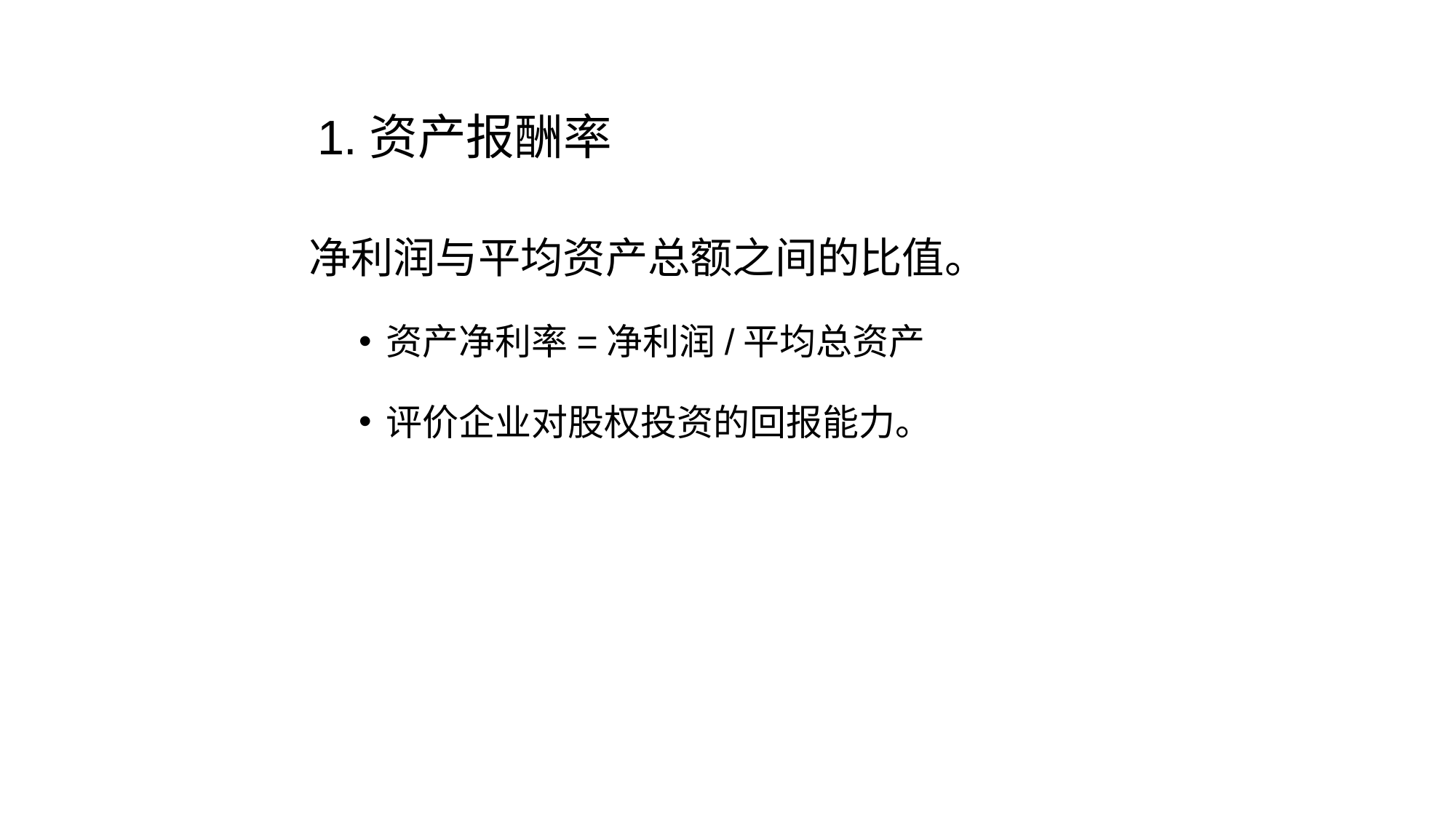

# 1.资产报酬率
净利润与平均资产总额之间的比值。
资产净利率=净利润/平均总资产
评价企业对股权投资的回报能力。